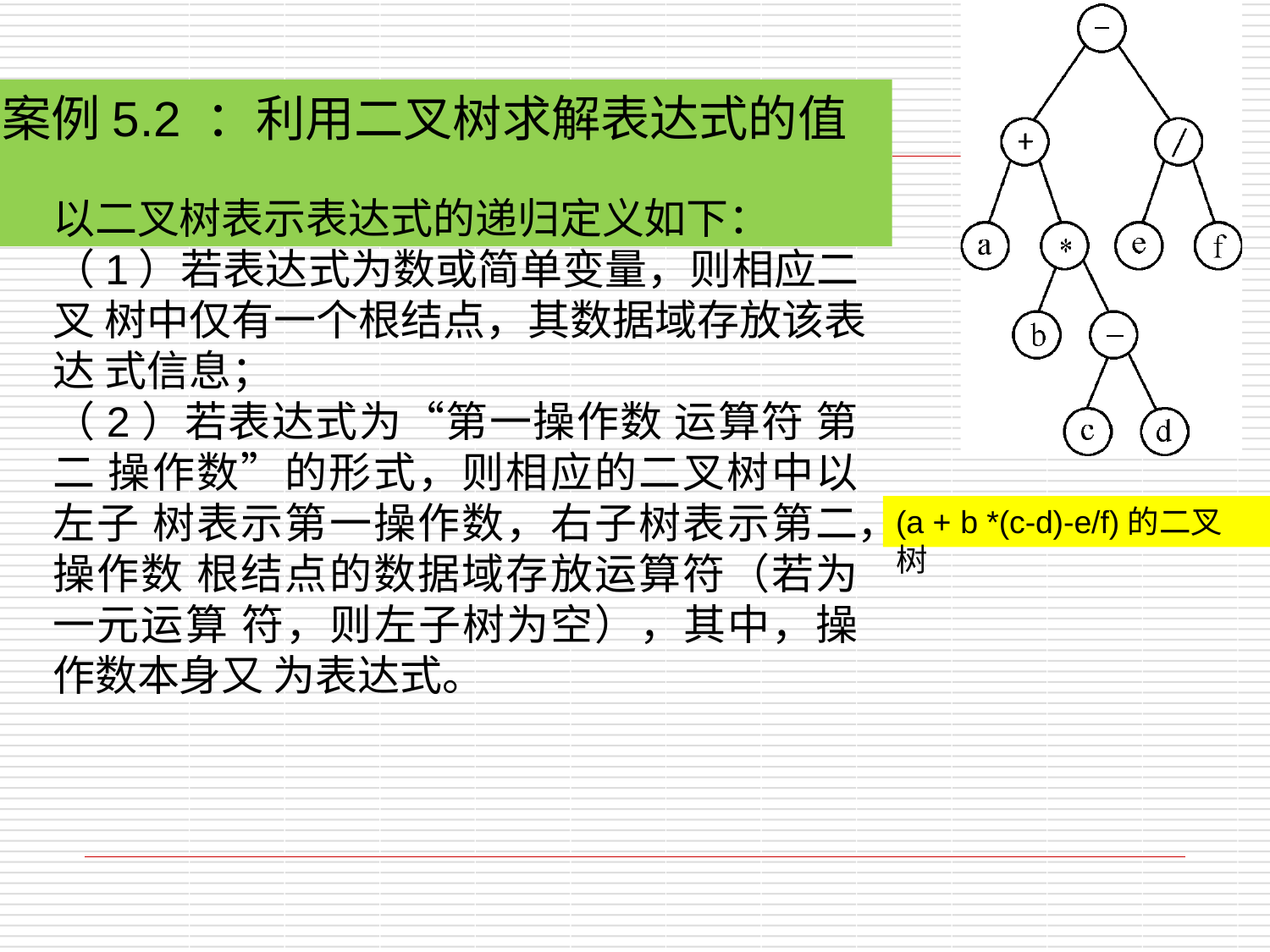

# 案例5.2 ：利用二叉树求解表达式的值

以二叉树表示表达式的递归定义如下：
（1）若表达式为数或简单变量，则相应二叉 树中仅有一个根结点，其数据域存放该表达 式信息；
（2）若表达式为“第一操作数 运算符 第二 操作数”的形式，则相应的二叉树中以左子 树表示第一操作数，右子树表示第二操作数 根结点的数据域存放运算符（若为一元运算 符，则左子树为空），其中，操作数本身又 为表达式。

，
(a + b *(c-d)-e/f)的二叉树